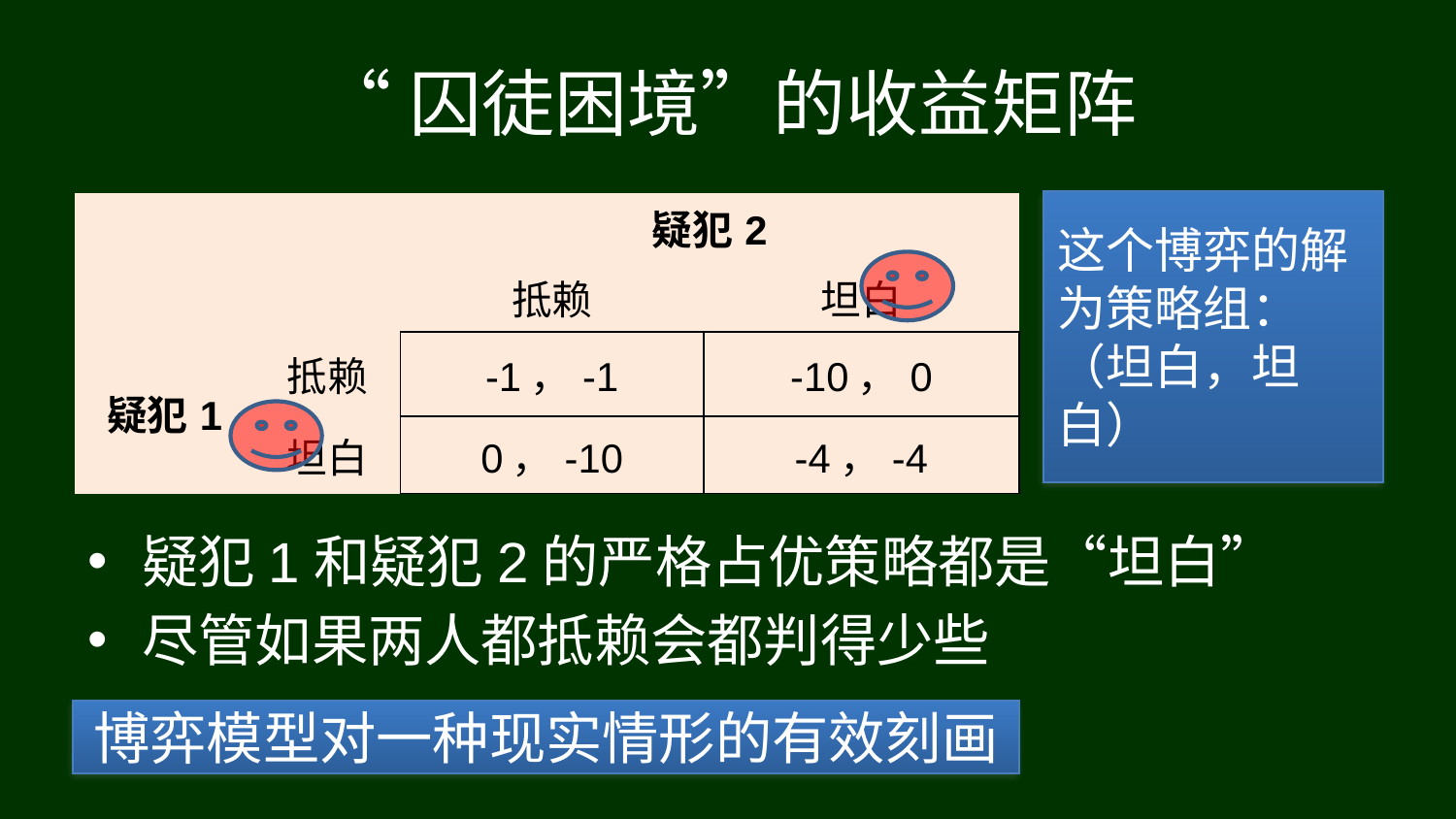

# “囚徒困境”的收益矩阵
这个博弈的解为策略组：
（坦白，坦白）
|  |  | 疑犯2 |  |
| --- | --- | --- | --- |
|  |  | 抵赖 | 坦白 |
| 疑犯1 | 抵赖 | -1，-1 | -10，0 |
|  | 坦白 | 0，-10 | -4，-4 |

疑犯1和疑犯2的严格占优策略都是“坦白”
尽管如果两人都抵赖会都判得少些
博弈模型对一种现实情形的有效刻画